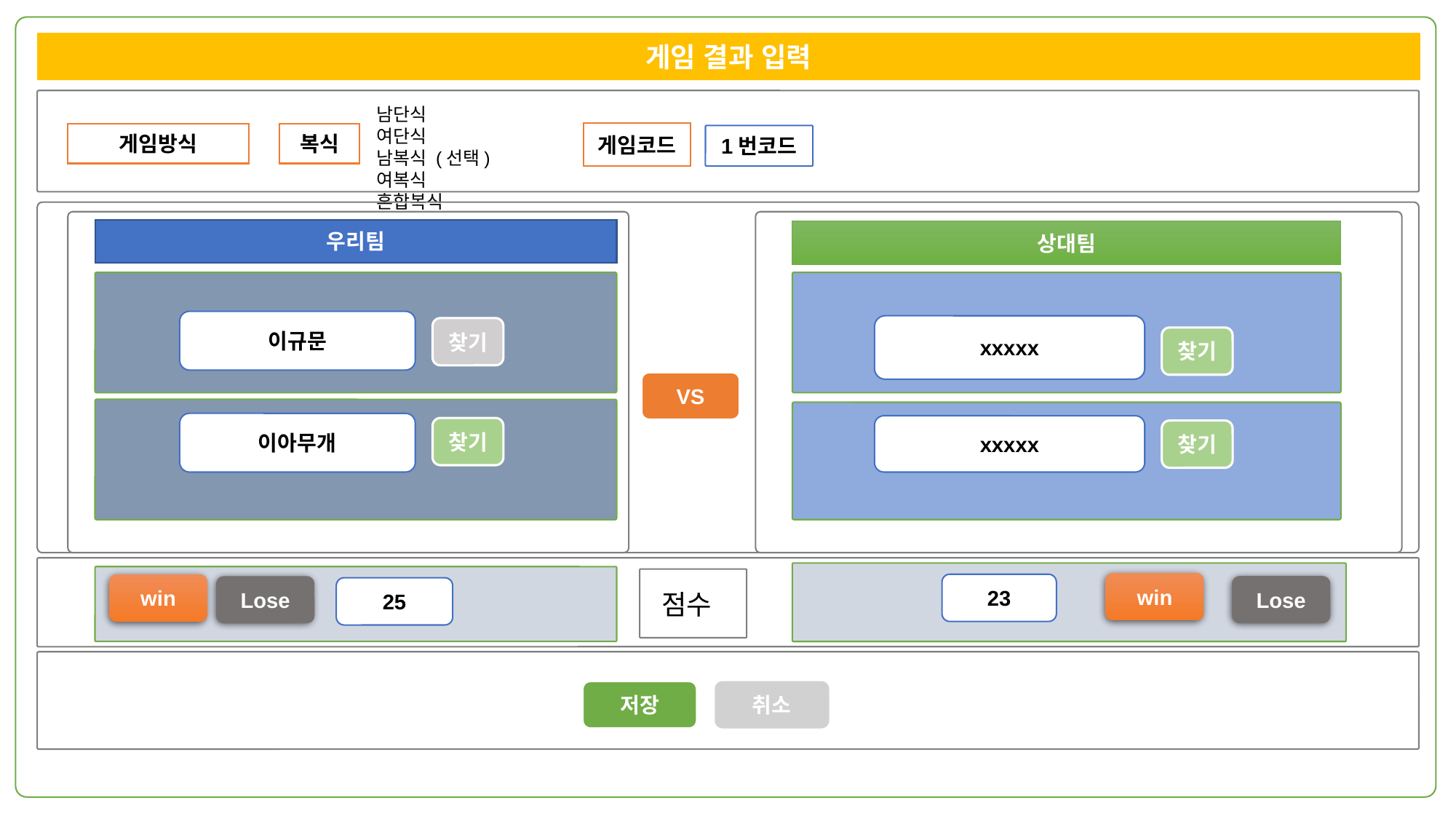

게임 결과 입력

남단식
여단식
남복식 (선택)
여복식
혼합복식
게임코드
게임방식
복식
1번코드

우리팀
상대팀

이규문
xxxxx
찾기
찾기
VS

이아무개
xxxxx
찾기
찾기

win
win
23
Lose
Lose
25
점수

저장
취소